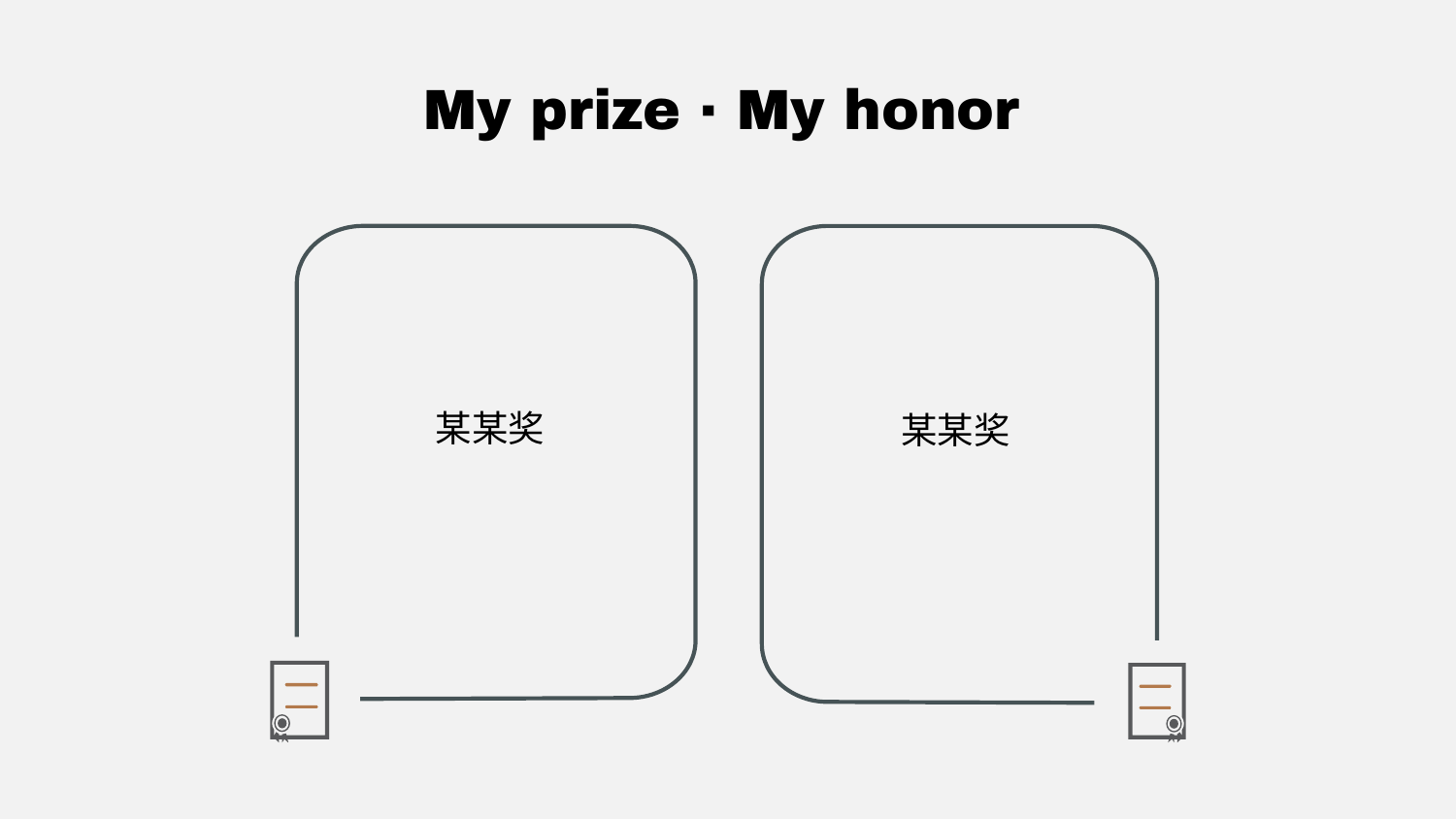

My prize · My honor

某某奖

某某奖